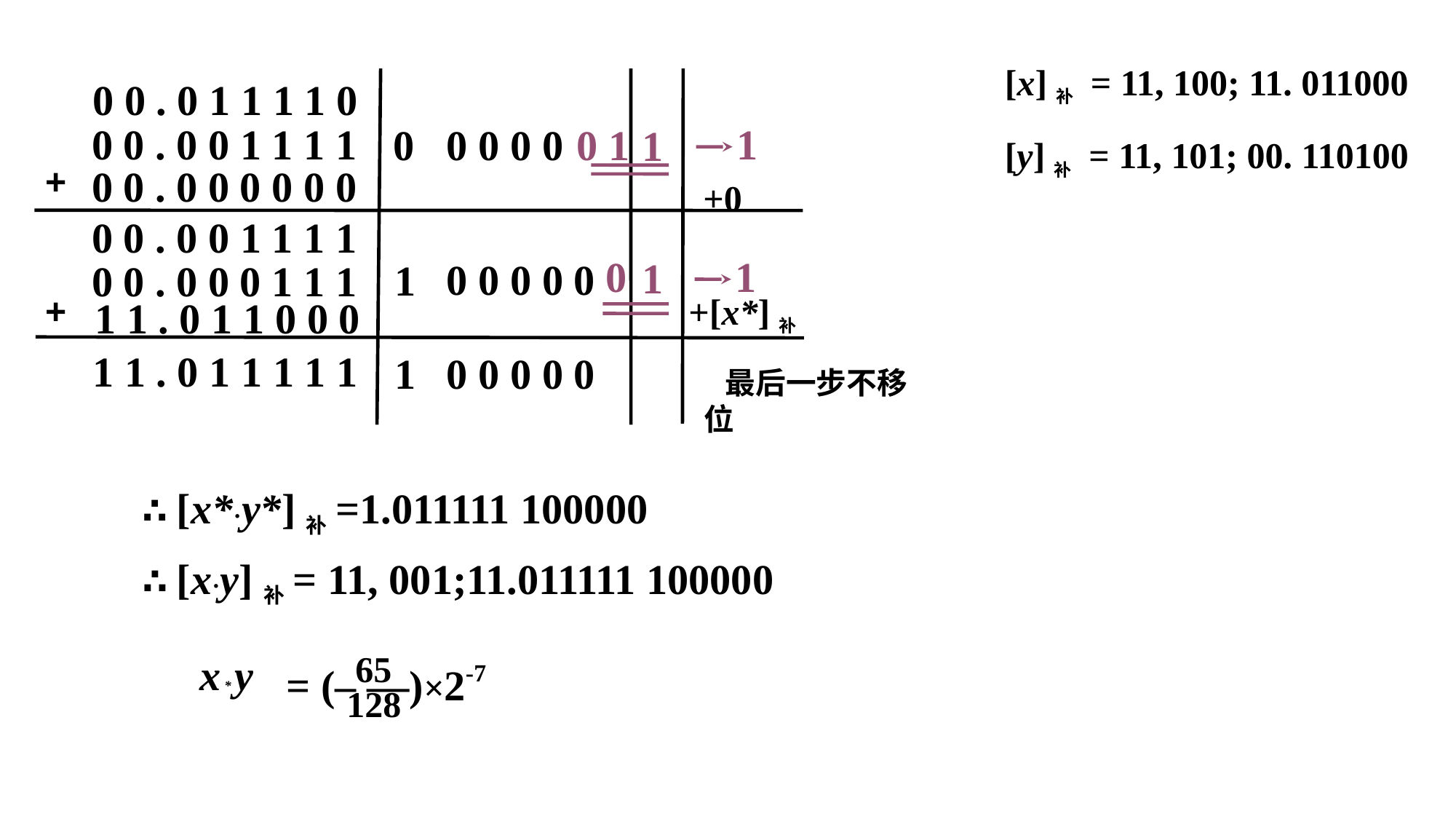

[x]补 = 11, 100; 11. 011000
0 0 . 0 1 1 1 1 0

0 0 . 0 0 1 1 1 1
1

0 1
0
0 0 0 0
1
[y]补 = 11, 101; 00. 110100
+
0 0 . 0 0 0 0 0 0

+0

0 0 . 0 0 1 1 1 1

0
1

1
0 0 0 0 0
1
0 0 . 0 0 0 1 1 1
+
+[x*]补
1 1 . 0 1 1 0 0 0

1 1 . 0 1 1 1 1 1
0 0 0 0 0
1
  最后一步不移位
∴ [x*·y*]补=1.011111 100000
∴ [x·y]补= 11, 001;11.011111 100000
65
= (– —)×2-7
128
x * y